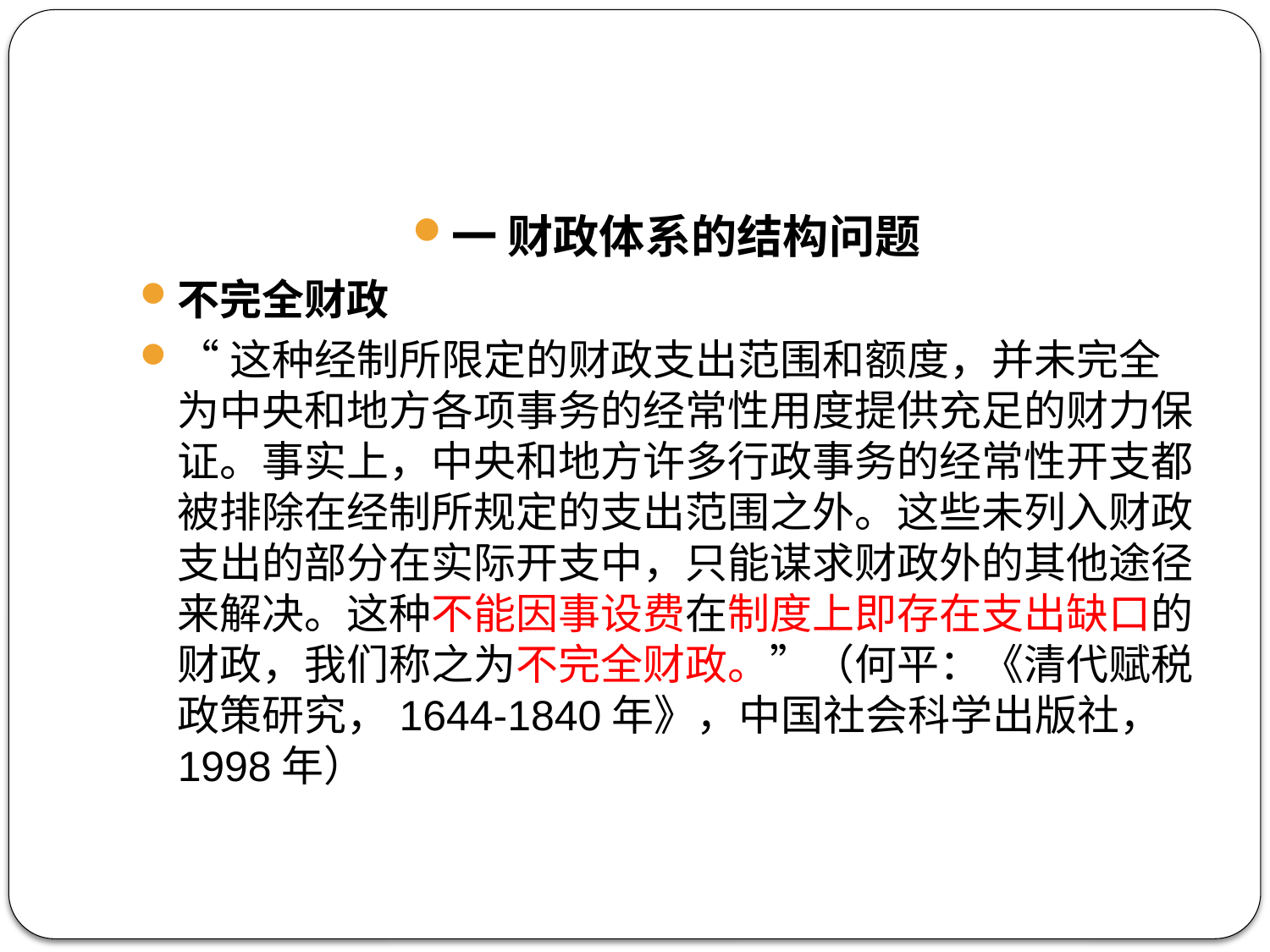

#
一 财政体系的结构问题
不完全财政
“这种经制所限定的财政支出范围和额度，并未完全为中央和地方各项事务的经常性用度提供充足的财力保证。事实上，中央和地方许多行政事务的经常性开支都被排除在经制所规定的支出范围之外。这些未列入财政支出的部分在实际开支中，只能谋求财政外的其他途径来解决。这种不能因事设费在制度上即存在支出缺口的财政，我们称之为不完全财政。”（何平：《清代赋税政策研究，1644-1840年》，中国社会科学出版社，1998年）